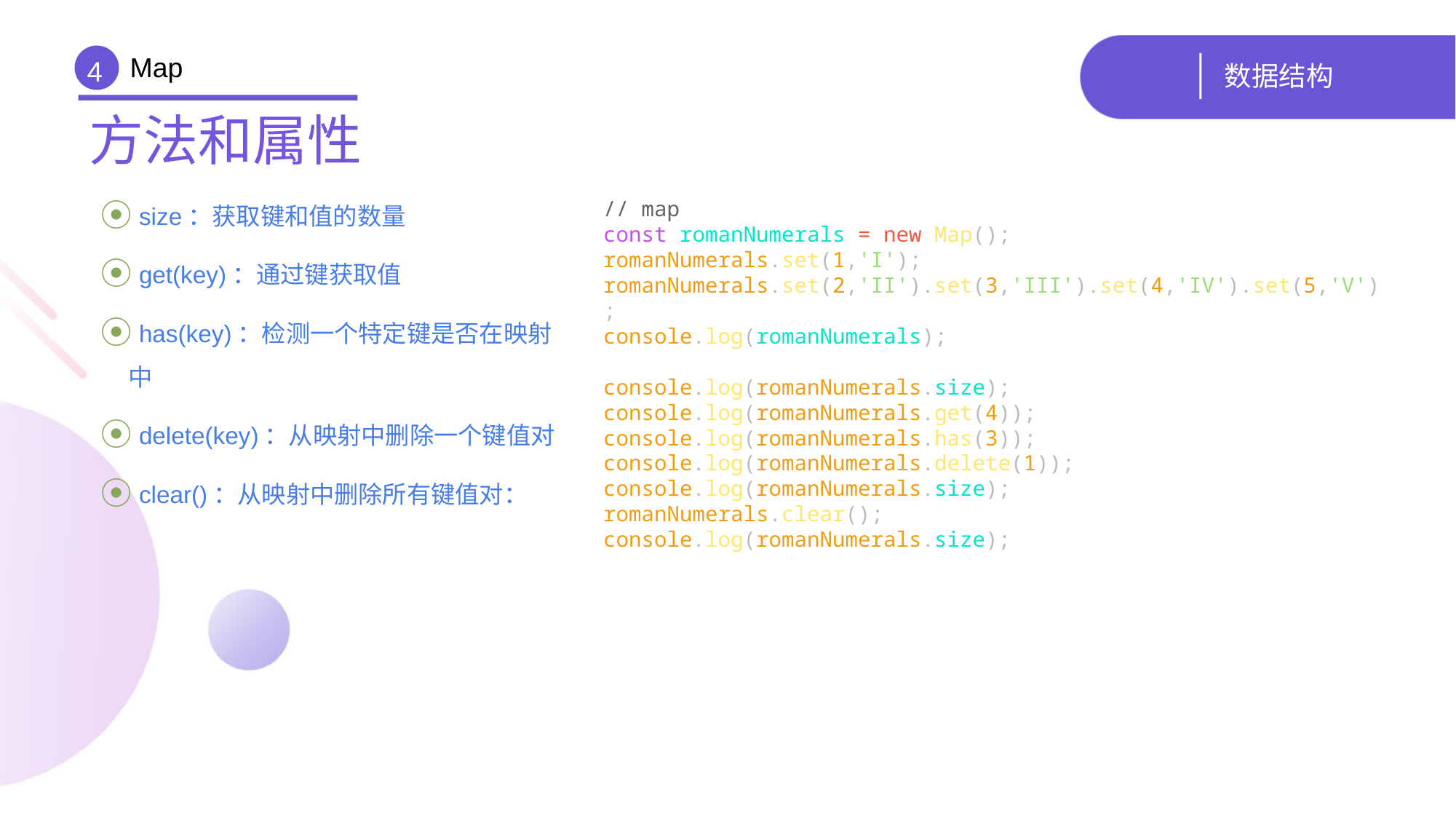

Map
# 数据结构
4
方法和属性
 size：获取键和值的数量
 get(key)：通过键获取值
 has(key)：检测一个特定键是否在映射中
 delete(key)：从映射中删除一个键值对
 clear()：从映射中删除所有键值对：

// map
const romanNumerals = new Map();
romanNumerals.set(1,'I');
romanNumerals.set(2,'II').set(3,'III').set(4,'IV').set(5,'V');
console.log(romanNumerals);
console.log(romanNumerals.size);
console.log(romanNumerals.get(4));
console.log(romanNumerals.has(3));
console.log(romanNumerals.delete(1));
console.log(romanNumerals.size);
romanNumerals.clear();
console.log(romanNumerals.size);